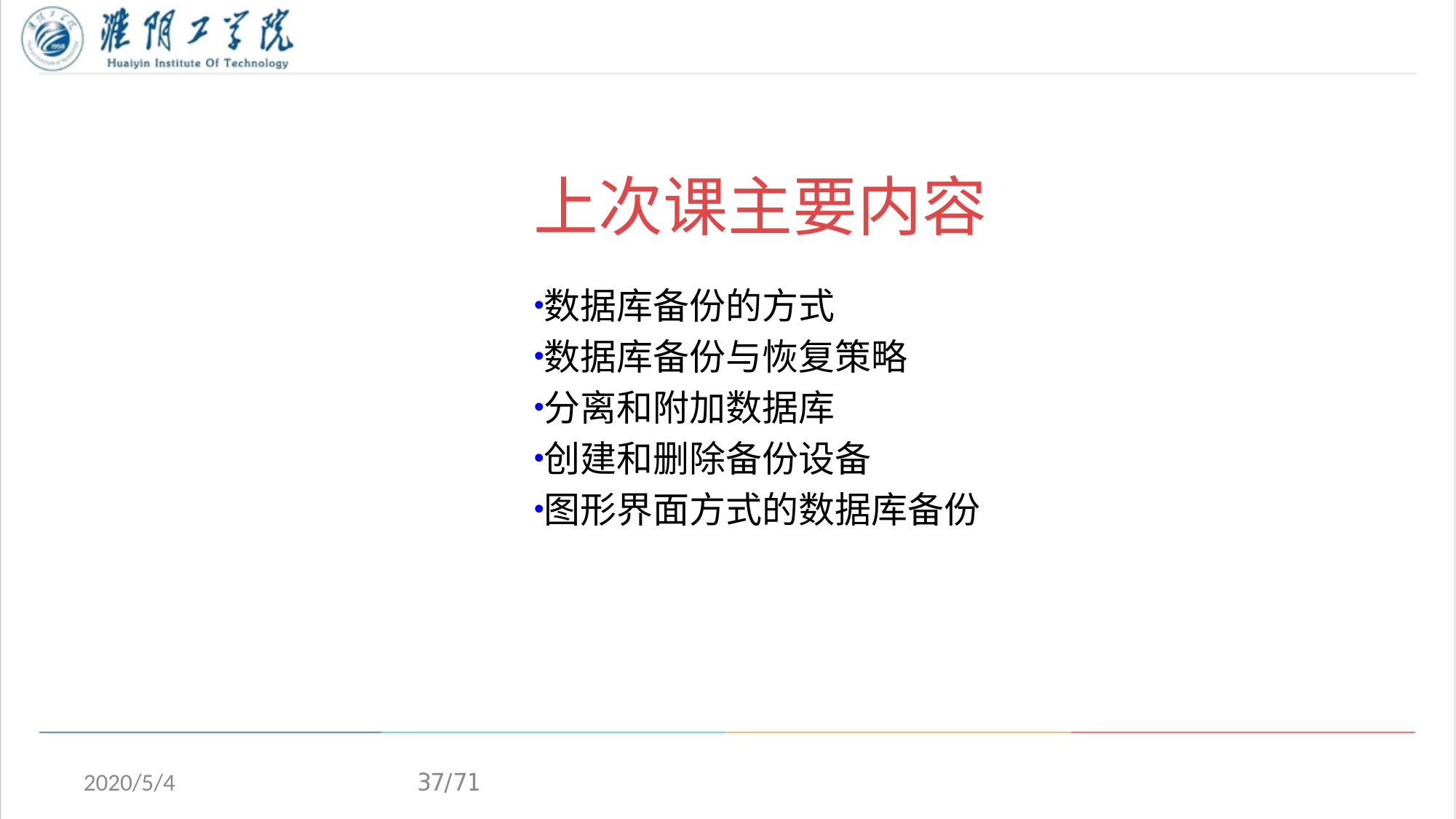

上次课主要内容
数据库备份的方式
数据库备份与恢复策略
分离和附加数据库
创建和删除备份设备
图形界面方式的数据库备份

37/71
2020/5/4